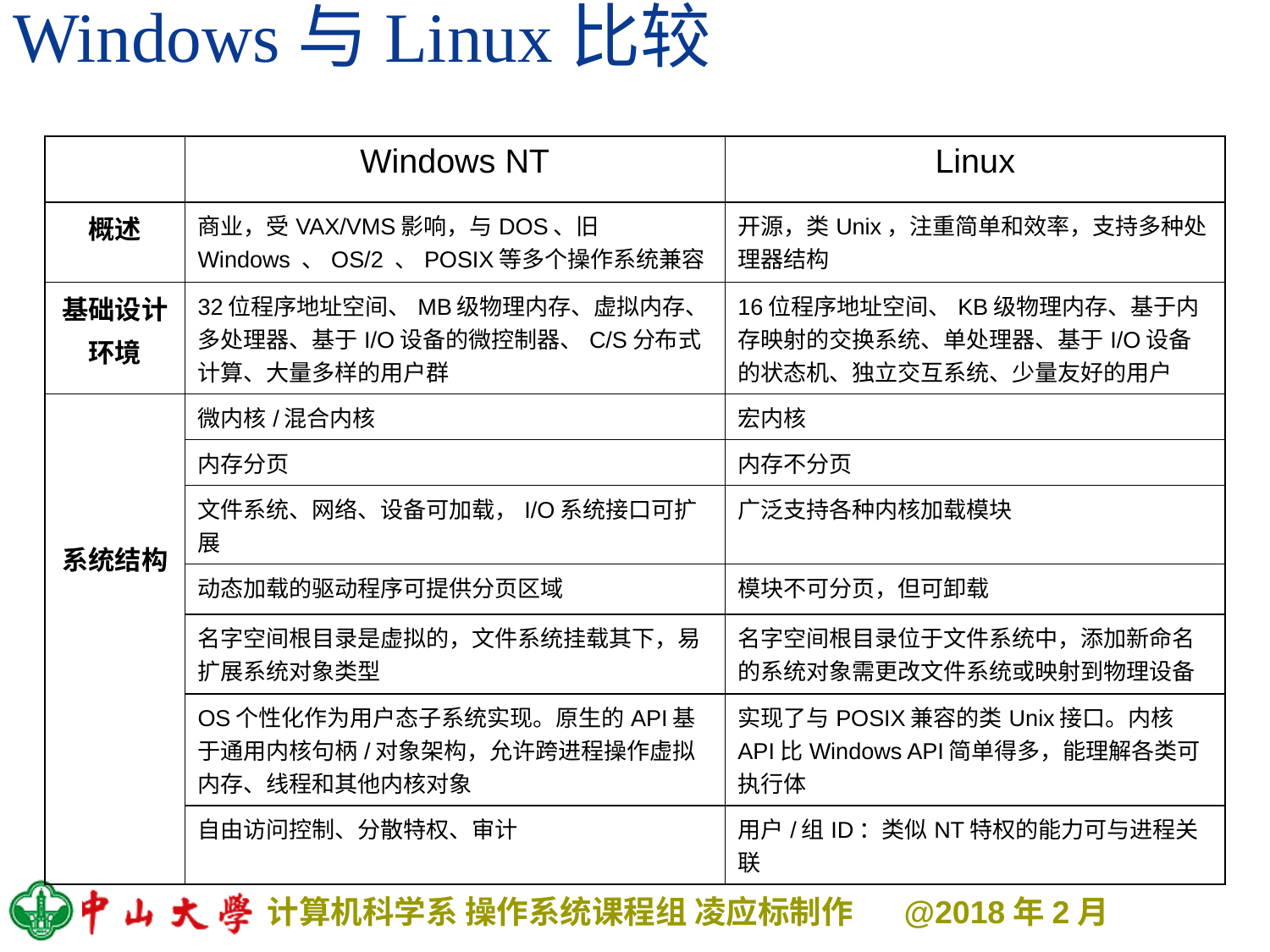

# Windows与Linux比较
|  | Windows NT | Linux |
| --- | --- | --- |
| 概述 | 商业，受VAX/VMS影响，与DOS、旧Windows 、OS/2 、POSIX等多个操作系统兼容 | 开源，类Unix，注重简单和效率，支持多种处理器结构 |
| 基础设计 环境 | 32位程序地址空间、MB级物理内存、虚拟内存、多处理器、基于I/O设备的微控制器、C/S分布式计算、大量多样的用户群 | 16位程序地址空间、KB级物理内存、基于内存映射的交换系统、单处理器、基于I/O设备的状态机、独立交互系统、少量友好的用户 |
| 系统结构 | 微内核/混合内核 | 宏内核 |
|  | 内存分页 | 内存不分页 |
|  | 文件系统、网络、设备可加载，I/O系统接口可扩展 | 广泛支持各种内核加载模块 |
|  | 动态加载的驱动程序可提供分页区域 | 模块不可分页，但可卸载 |
|  | 名字空间根目录是虚拟的，文件系统挂载其下，易扩展系统对象类型 | 名字空间根目录位于文件系统中，添加新命名的系统对象需更改文件系统或映射到物理设备 |
|  | OS个性化作为用户态子系统实现。原生的API基于通用内核句柄/对象架构，允许跨进程操作虚拟内存、线程和其他内核对象 | 实现了与POSIX兼容的类Unix接口。内核API比Windows API简单得多，能理解各类可执行体 |
|  | 自由访问控制、分散特权、审计 | 用户/组ID：类似NT特权的能力可与进程关联 |